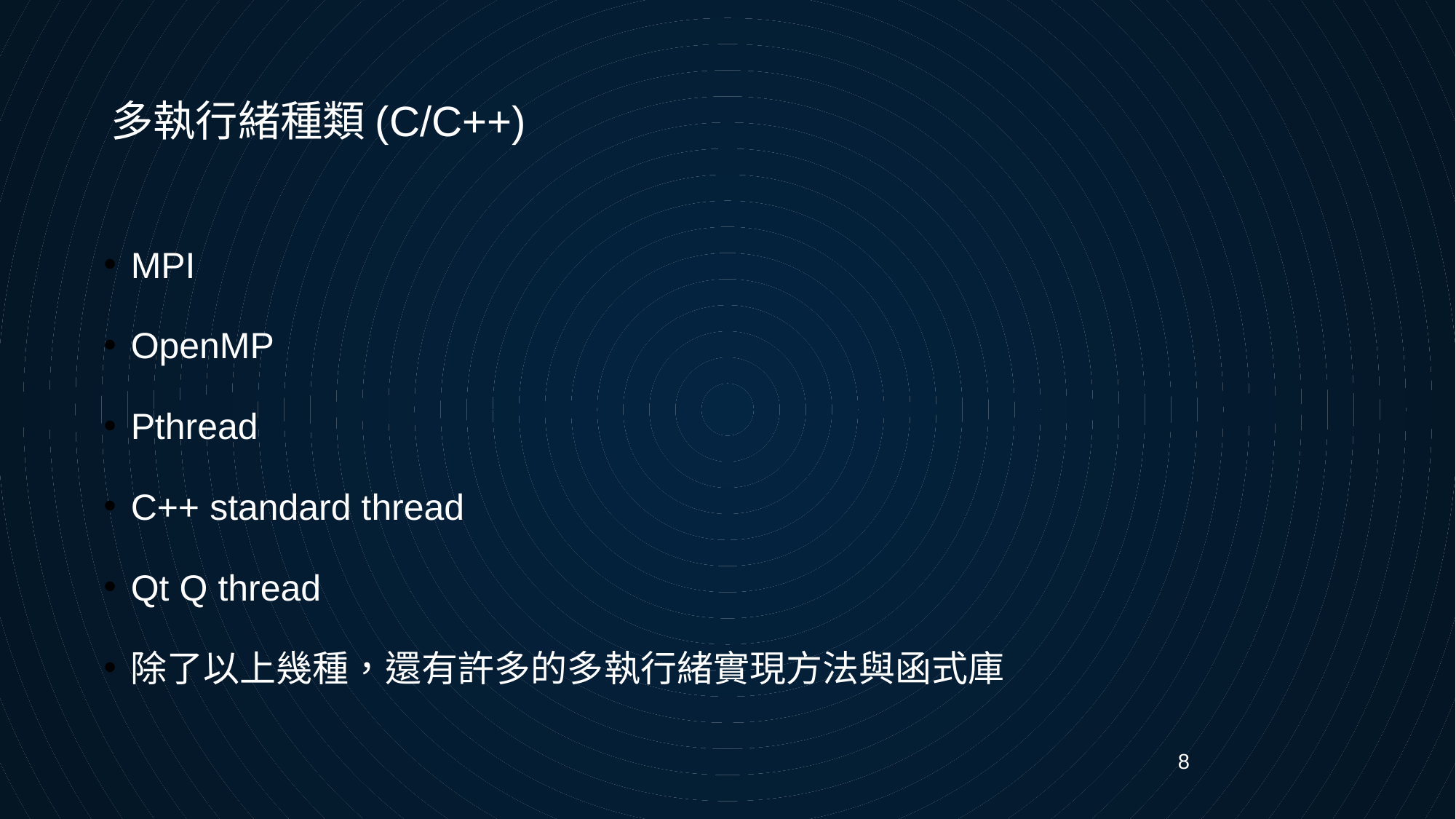

# 多執行緒種類(C/C++)
MPI
OpenMP
Pthread
C++ standard thread
Qt Q thread
除了以上幾種，還有許多的多執行緒實現方法與函式庫
8